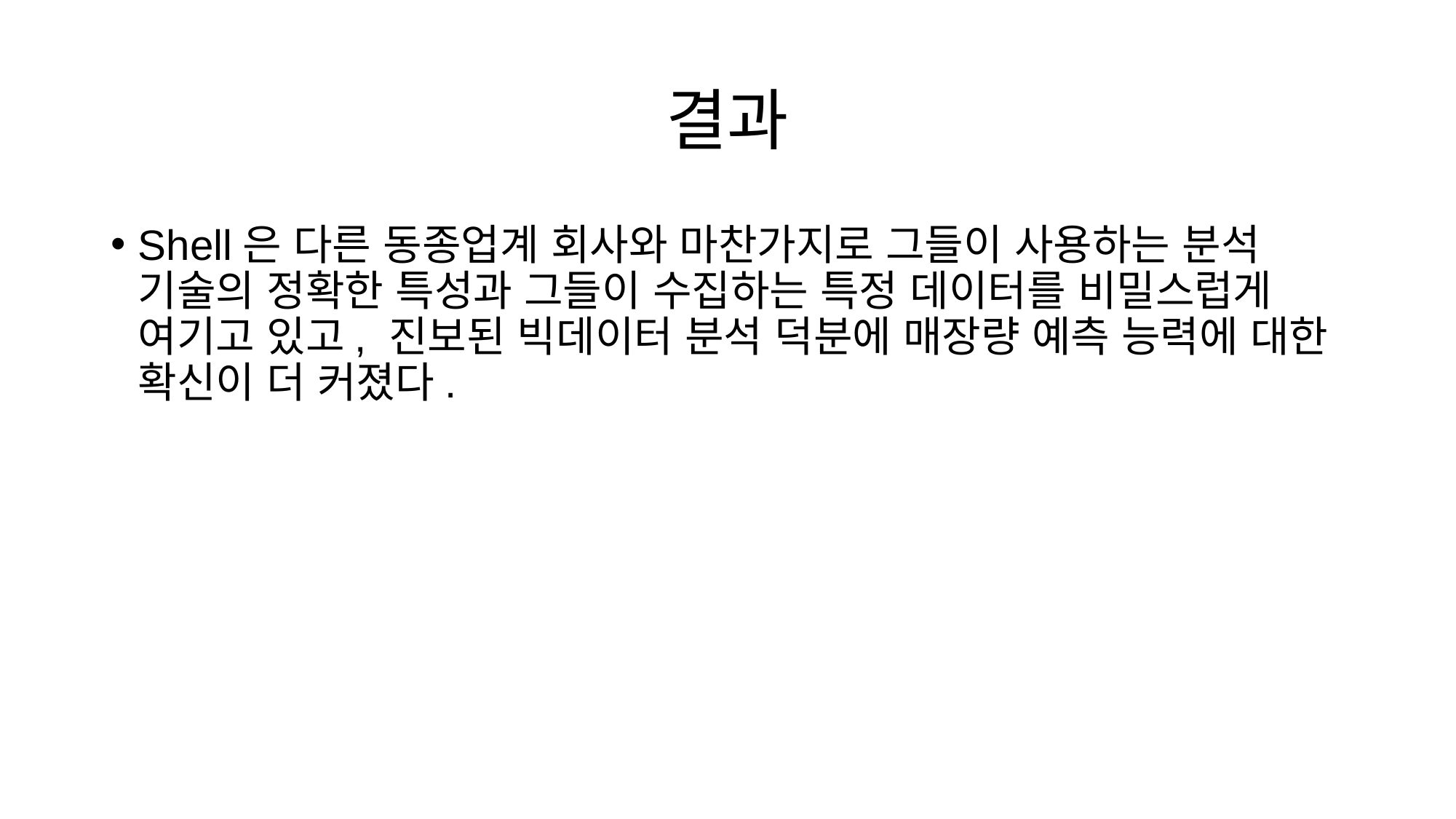

# 결과
Shell은 다른 동종업계 회사와 마찬가지로 그들이 사용하는 분석 기술의 정확한 특성과 그들이 수집하는 특정 데이터를 비밀스럽게 여기고 있고, 진보된 빅데이터 분석 덕분에 매장량 예측 능력에 대한 확신이 더 커졌다.